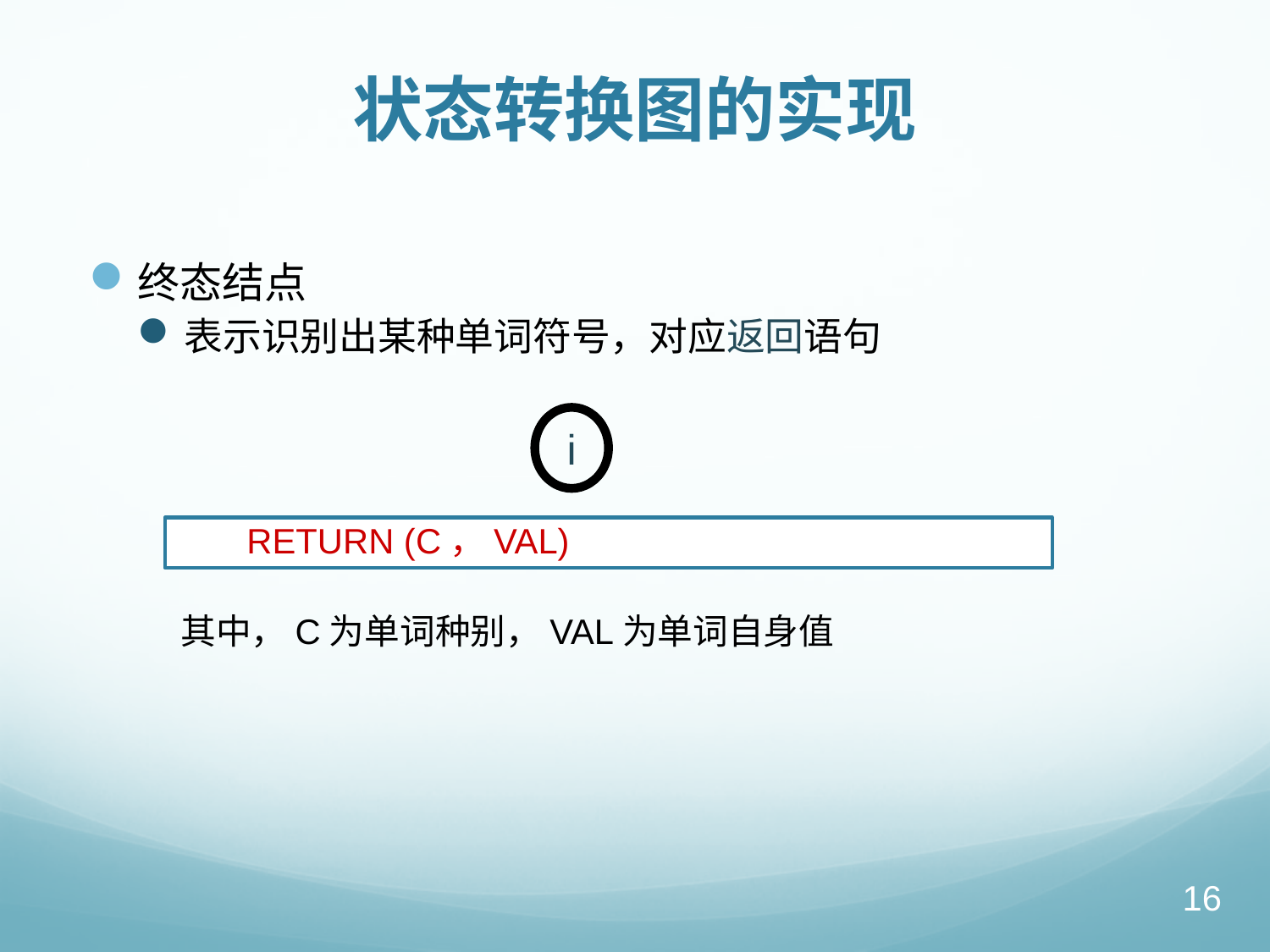

# 状态转换图的实现
终态结点
表示识别出某种单词符号，对应返回语句
i
RETURN (C，VAL)
 其中，C为单词种别，VAL为单词自身值
16